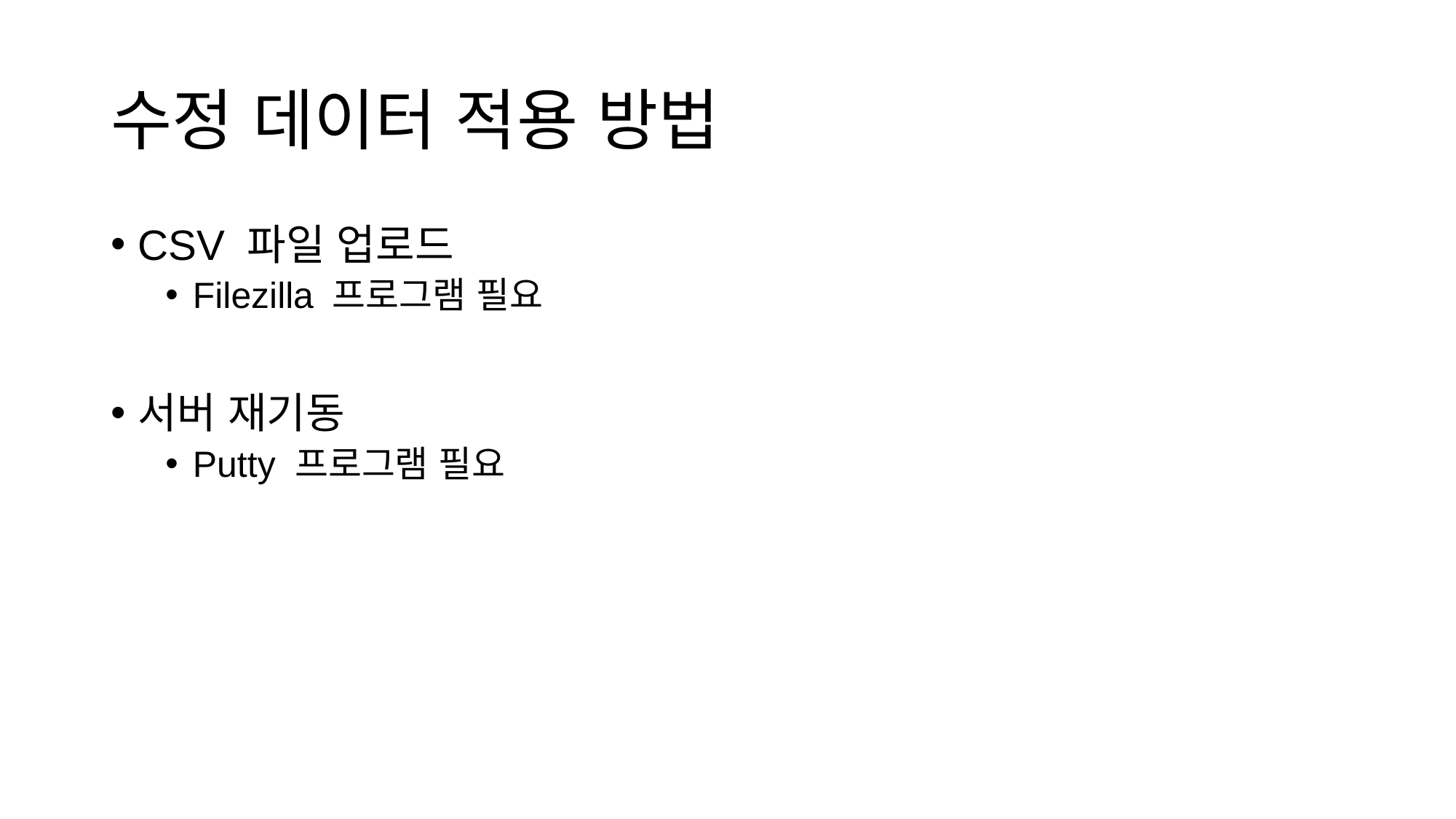

# 수정 데이터 적용 방법
CSV 파일 업로드
Filezilla 프로그램 필요

서버 재기동
Putty 프로그램 필요